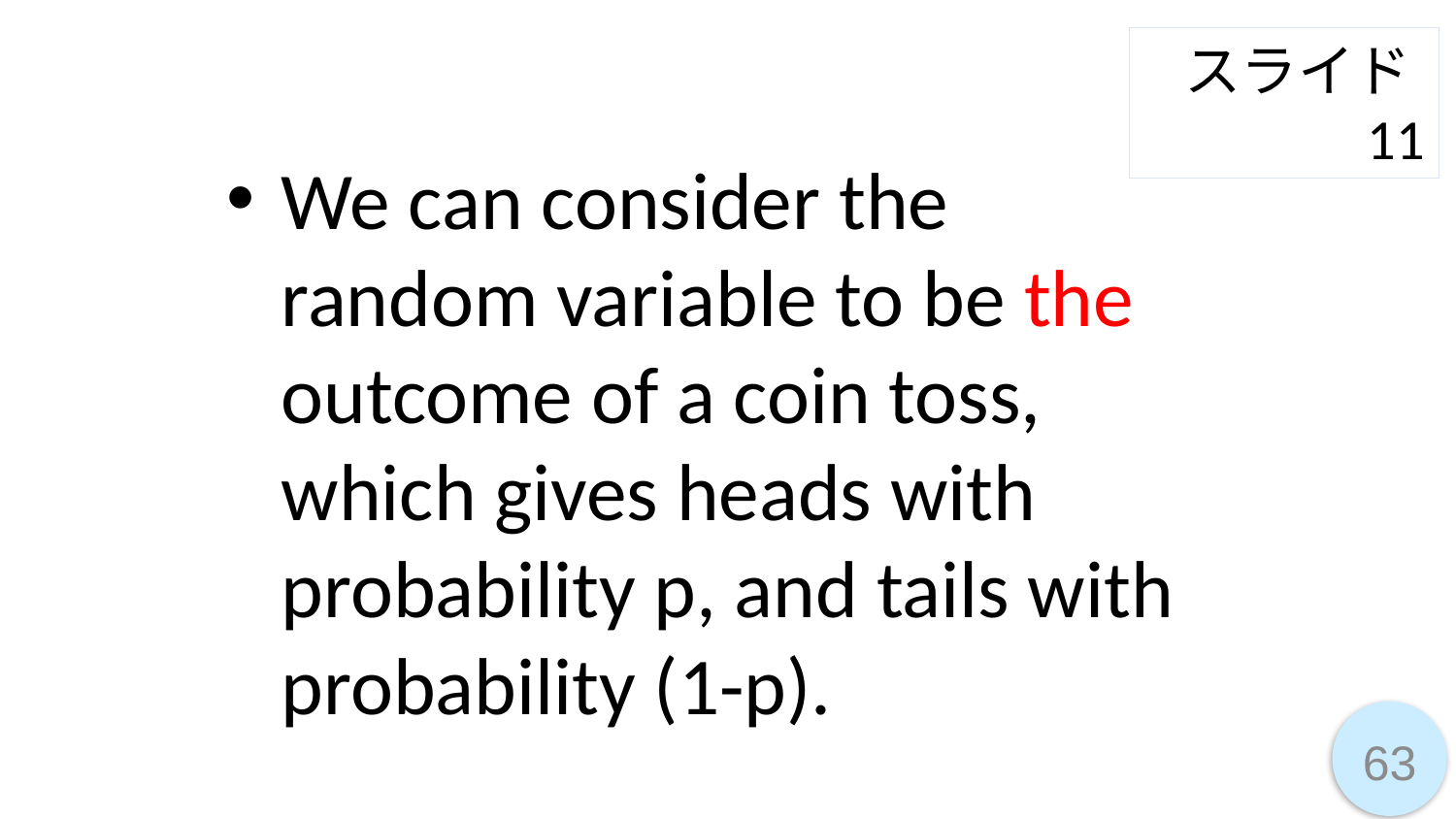

スライド11
We can consider the random variable to be the outcome of a coin toss, which gives heads with probability p, and tails with probability (1-p).
63